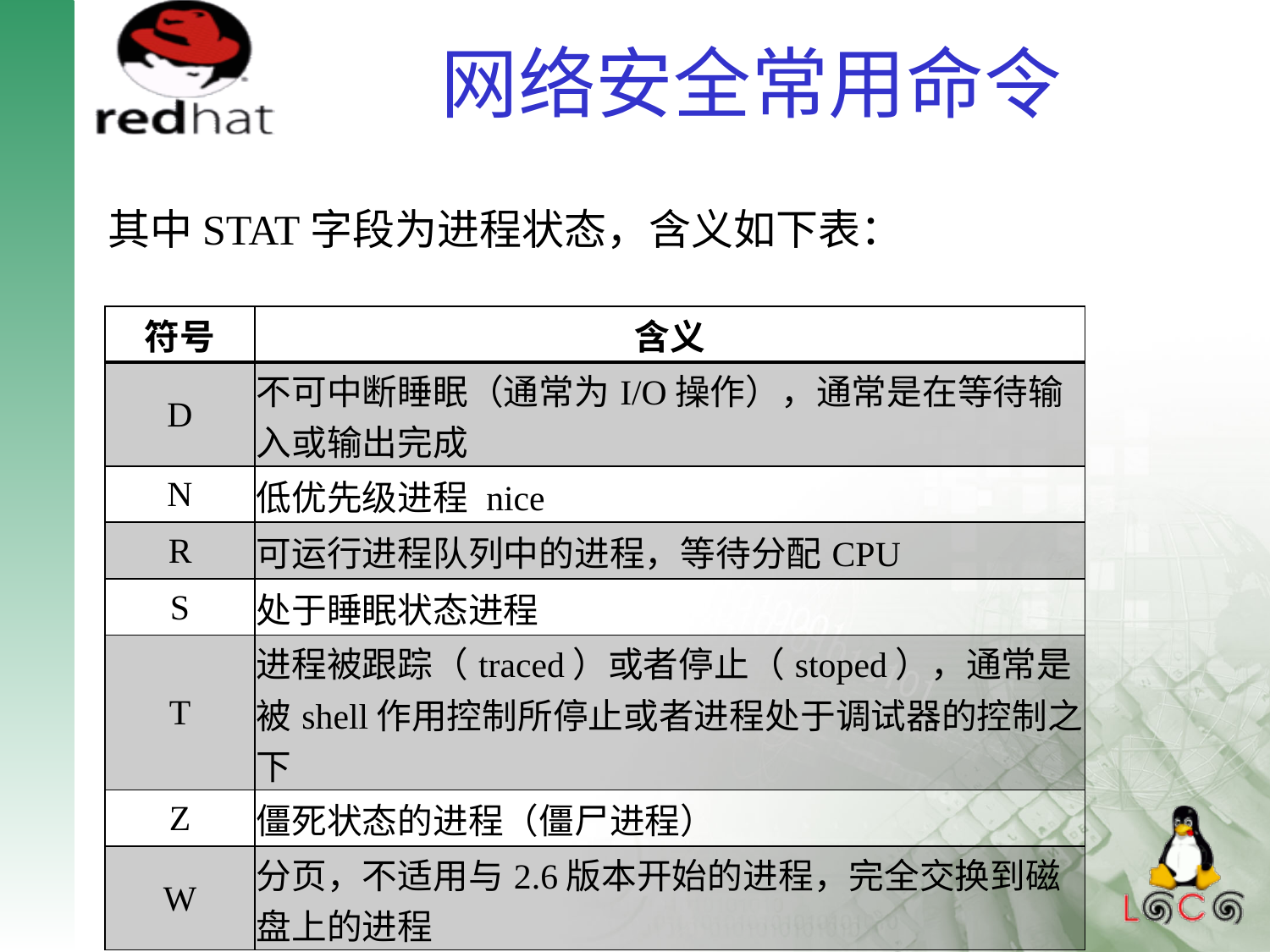

# 网络安全常用命令
其中STAT字段为进程状态，含义如下表：
| 符号 | 含义 |
| --- | --- |
| D | 不可中断睡眠（通常为I/O操作），通常是在等待输入或输出完成 |
| N | 低优先级进程 nice |
| R | 可运行进程队列中的进程，等待分配CPU |
| S | 处于睡眠状态进程 |
| T | 进程被跟踪（traced）或者停止（stoped），通常是被shell作用控制所停止或者进程处于调试器的控制之下 |
| Z | 僵死状态的进程（僵尸进程） |
| W | 分页，不适用与2.6版本开始的进程，完全交换到磁盘上的进程 |